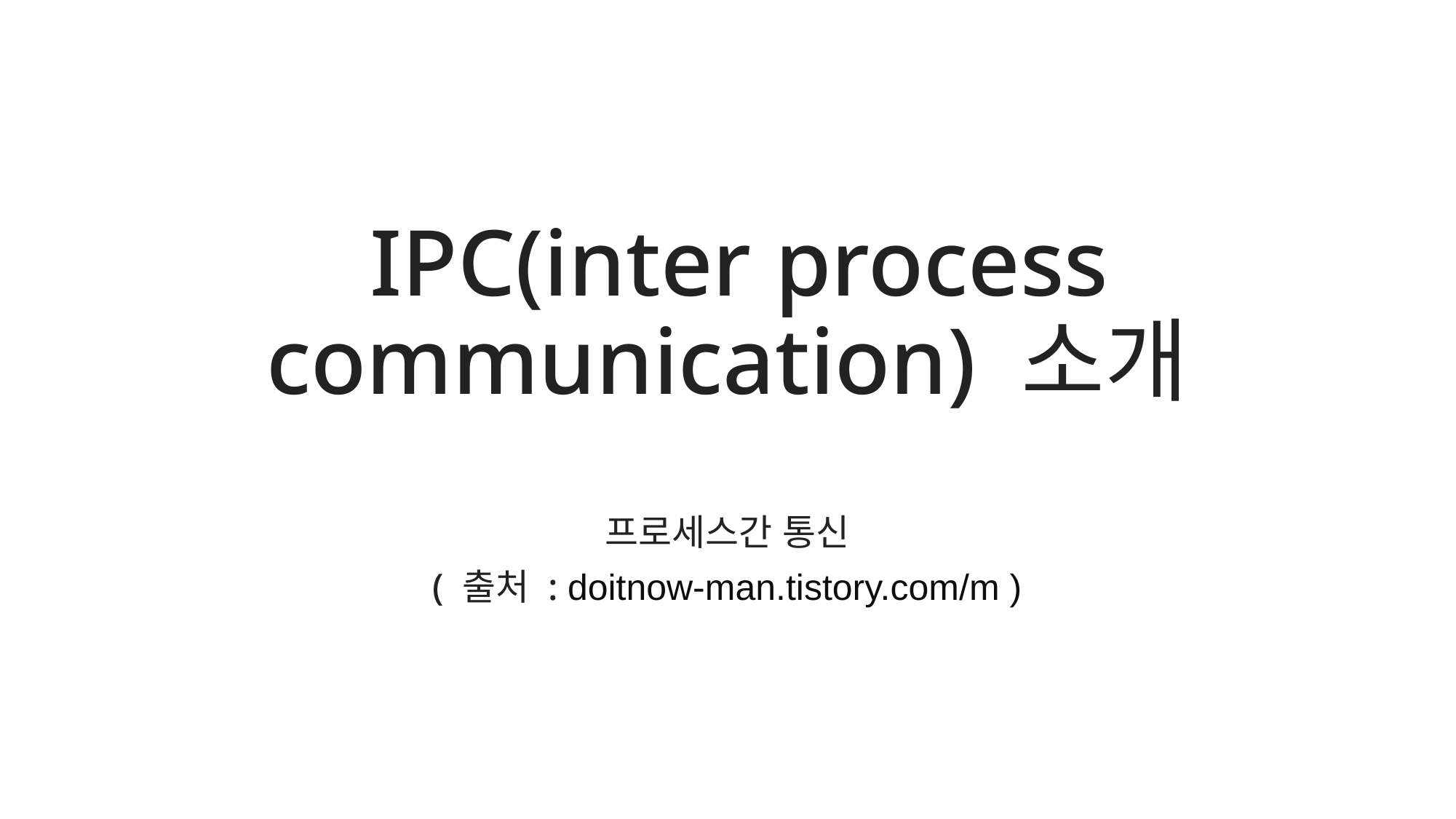

# IPC(inter process communication) 소개
프로세스간 통신
( 출처 : doitnow-man.tistory.com/m )